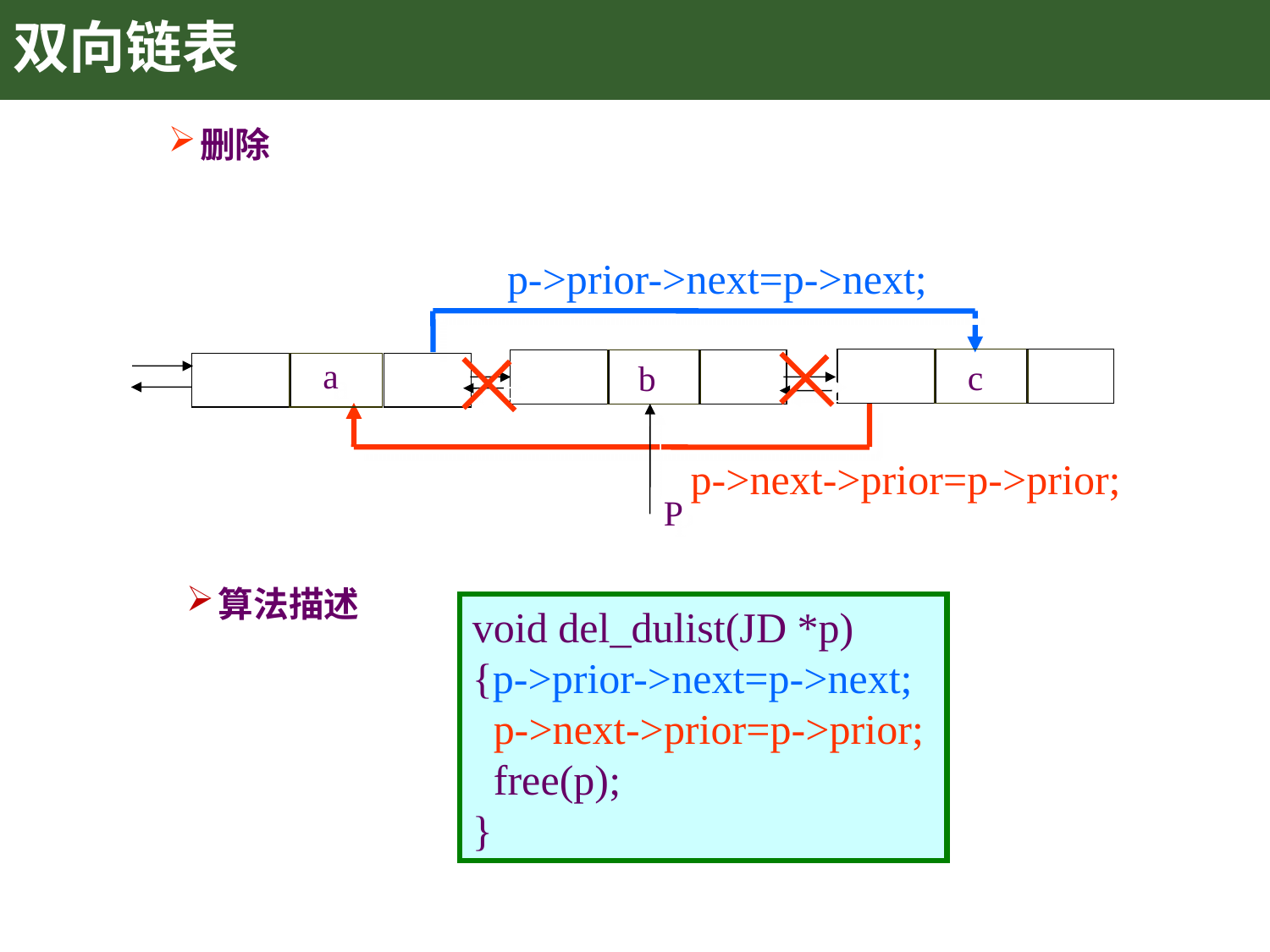

# 双向链表
删除
p->prior->next=p->next;

a

c

b

P

p->next->prior=p->prior;
算法描述
void del_dulist(JD *p)
{p->prior->next=p->next;
  p->next->prior=p->prior;
  free(p);
}